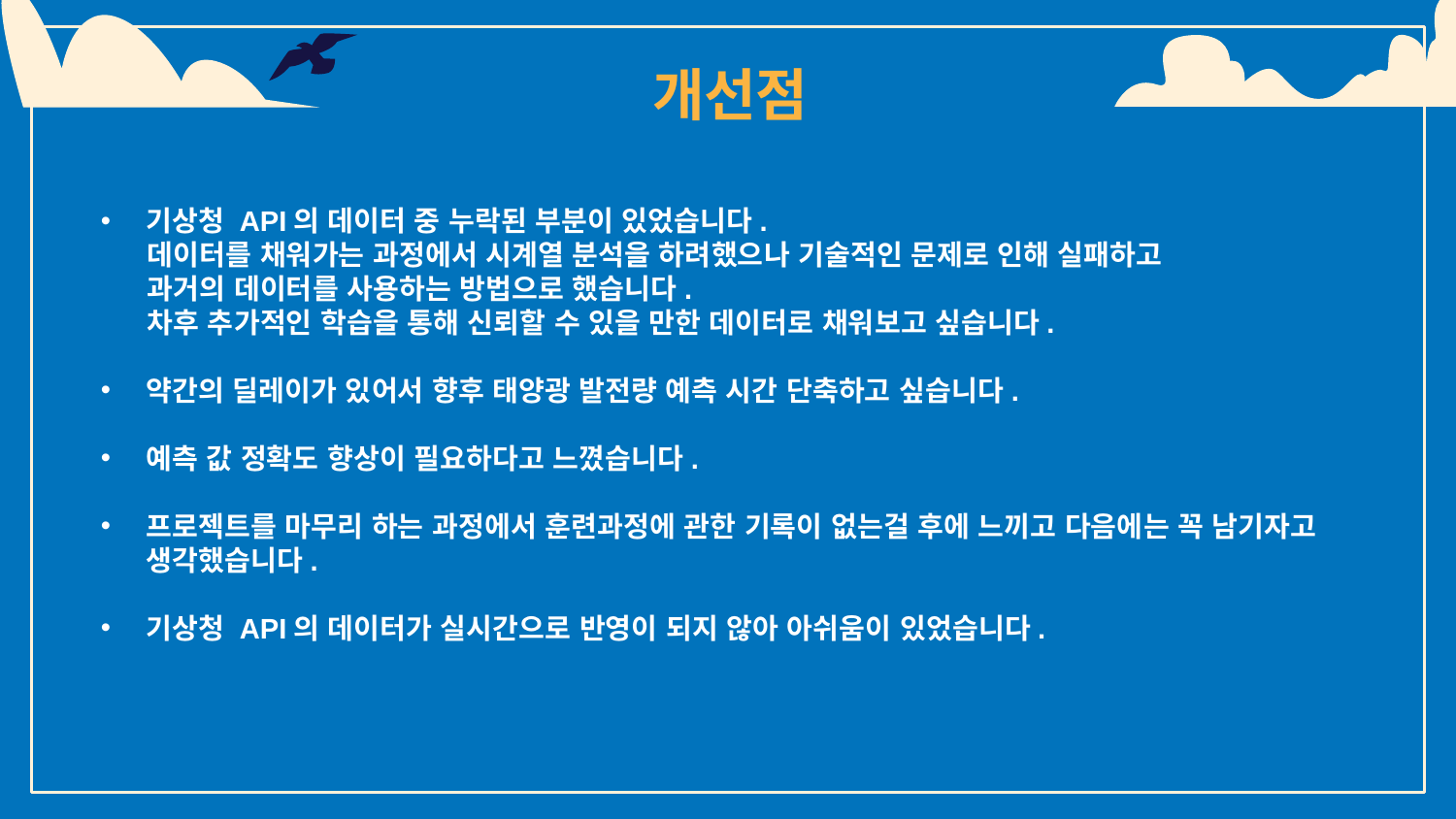

# 개선점
기상청 API의 데이터 중 누락된 부분이 있었습니다.
     데이터를 채워가는 과정에서 시계열 분석을 하려했으나 기술적인 문제로 인해 실패하고
     과거의 데이터를 사용하는 방법으로 했습니다.
     차후 추가적인 학습을 통해 신뢰할 수 있을 만한 데이터로 채워보고 싶습니다.

약간의 딜레이가 있어서 향후 태양광 발전량 예측 시간 단축하고 싶습니다.

예측 값 정확도 향상이 필요하다고 느꼈습니다.

프로젝트를 마무리 하는 과정에서 훈련과정에 관한 기록이 없는걸 후에 느끼고 다음에는 꼭 남기자고 생각했습니다.

기상청 API의 데이터가 실시간으로 반영이 되지 않아 아쉬움이 있었습니다.